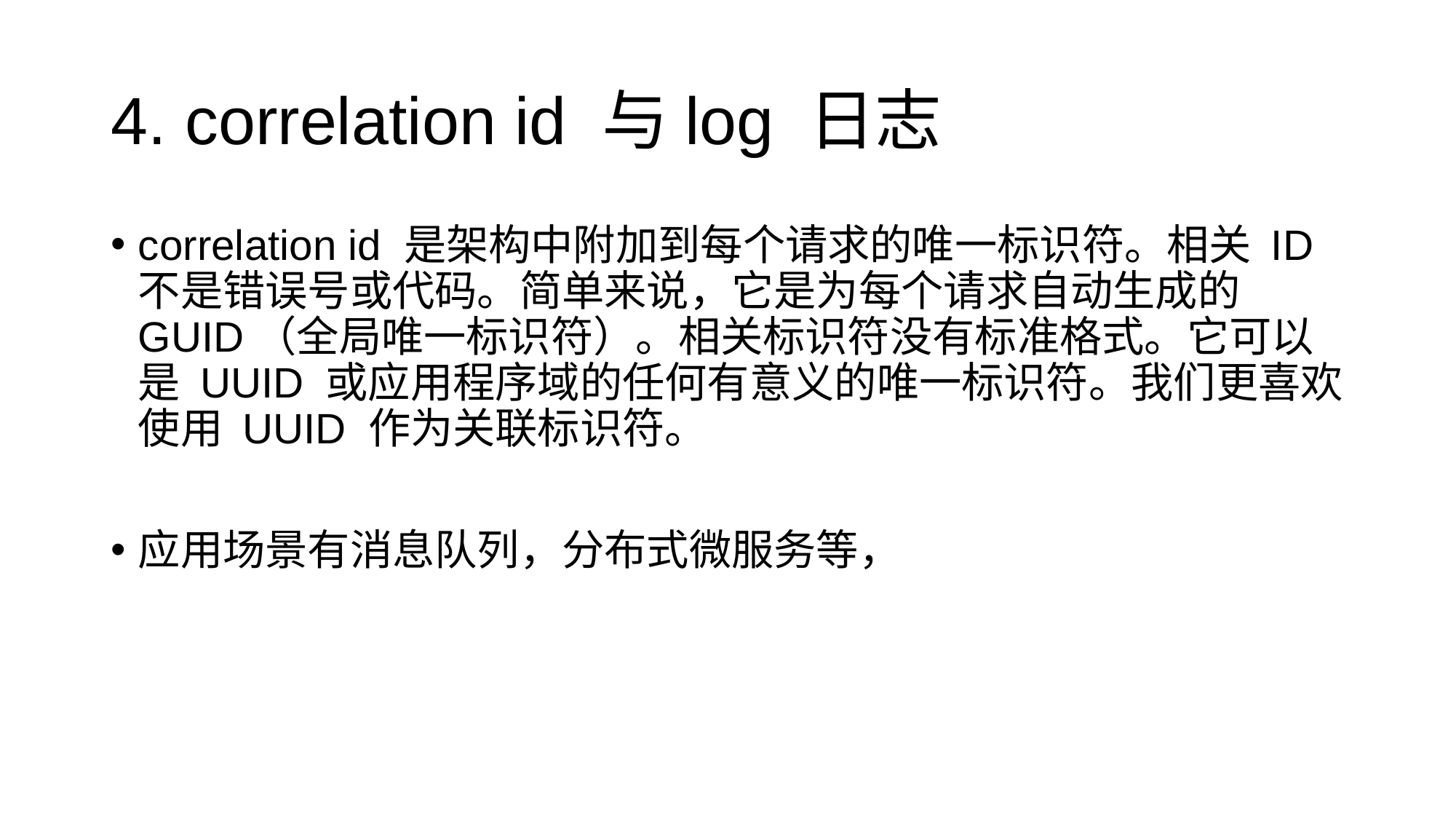

# 4. correlation id 与log 日志
correlation id 是架构中附加到每个请求的唯一标识符。相关 ID 不是错误号或代码。简单来说，它是为每个请求自动生成的 GUID（全局唯一标识符）。相关标识符没有标准格式。它可以是 UUID 或应用程序域的任何有意义的唯一标识符。我们更喜欢使用 UUID 作为关联标识符。

应用场景有消息队列，分布式微服务等，